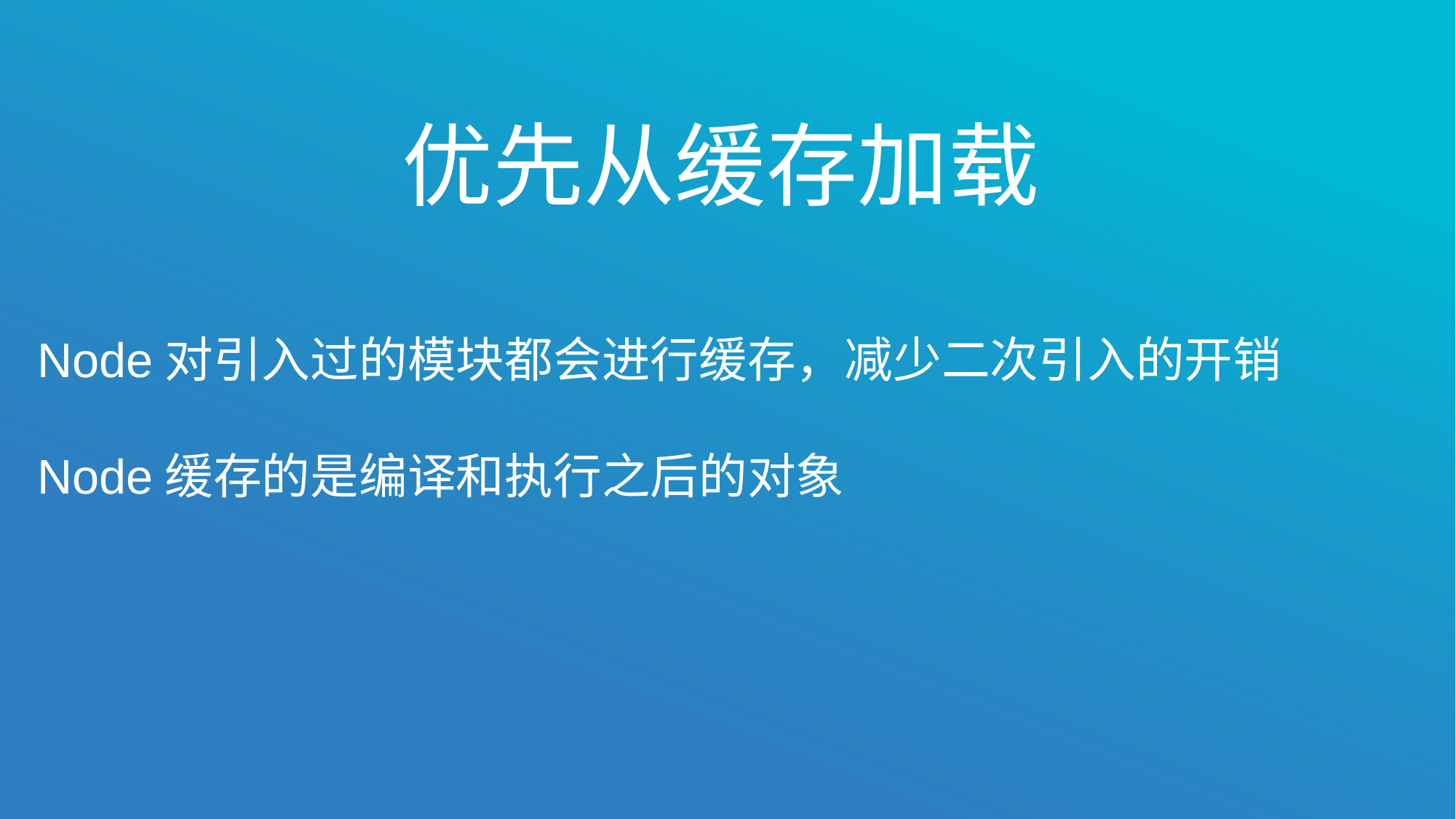

# 优先从缓存加载
Node对引入过的模块都会进行缓存，减少二次引入的开销

Node缓存的是编译和执行之后的对象